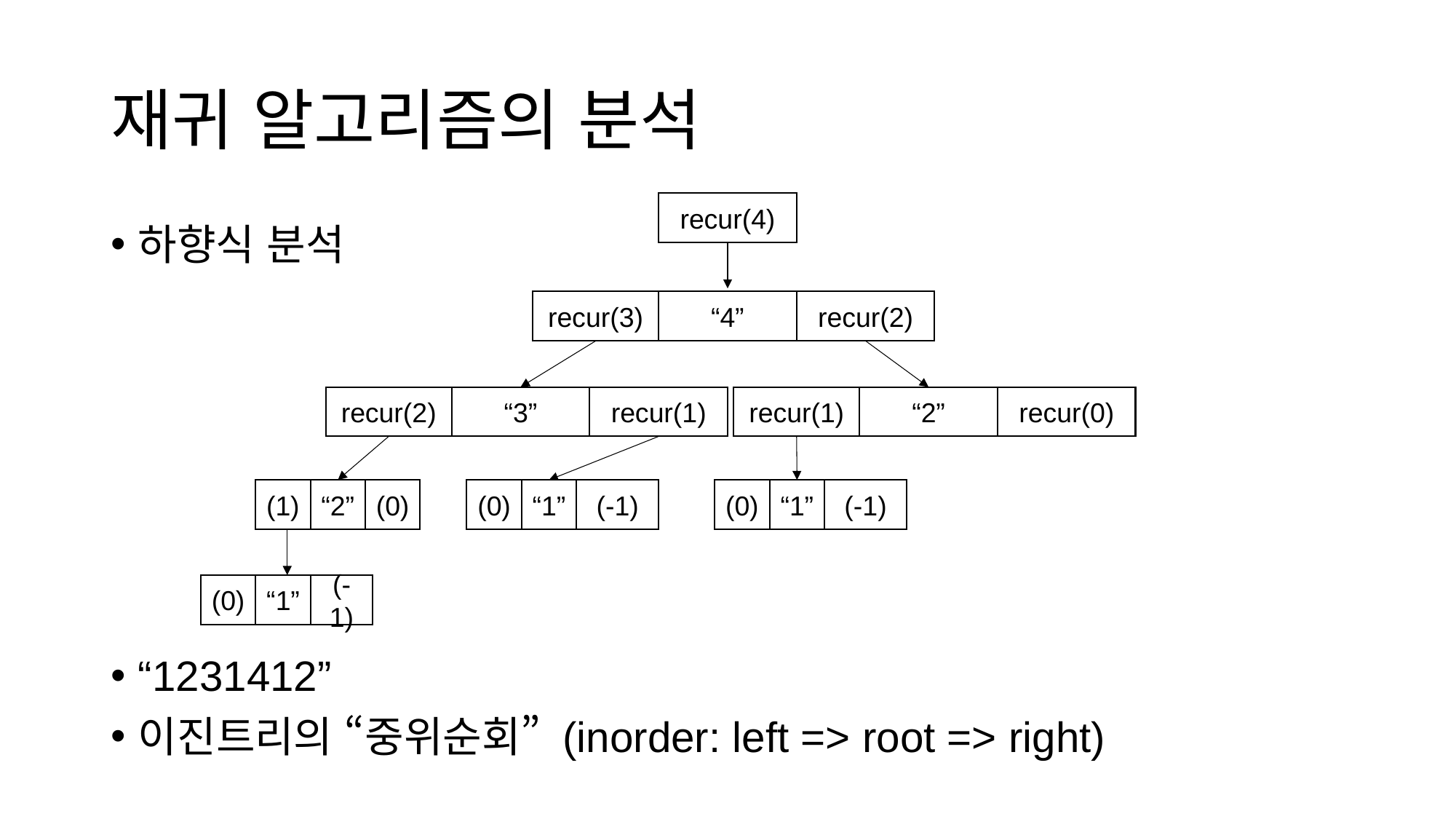

# 재귀 알고리즘의 분석
recur(4)
하향식 분석
recur(3)
recur(2)
“4”
recur(1)
recur(0)
recur(2)
“2”
recur(1)
“3”
(1)
(0)
(0)
(0)
(-1)
“2”
“1”
(-1)
“1”
(0)
(-1)
“1”
“1231412”
이진트리의 “중위순회” (inorder: left => root => right)